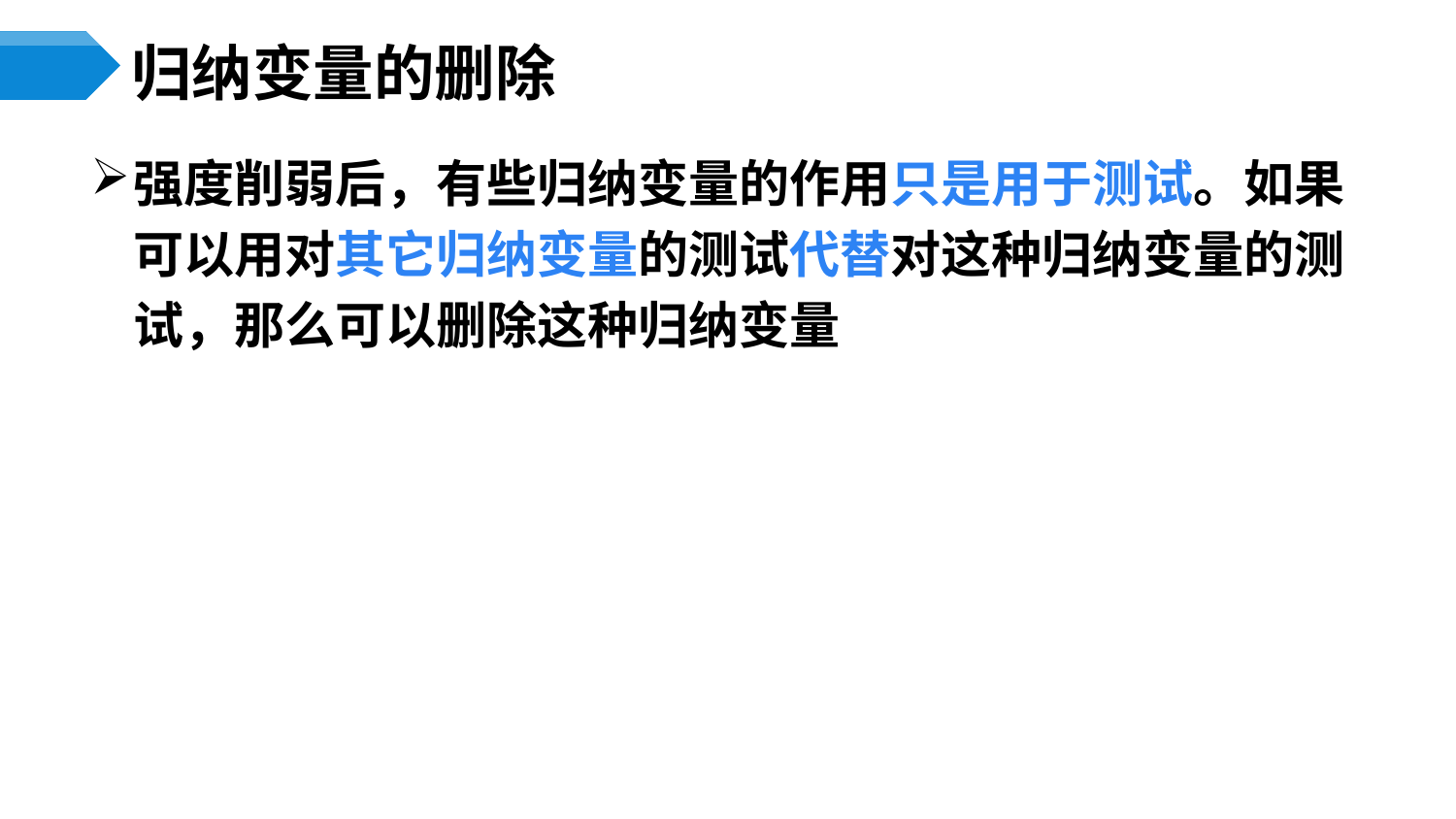

# 归纳变量的删除
强度削弱后，有些归纳变量的作用只是用于测试。如果可以用对其它归纳变量的测试代替对这种归纳变量的测试，那么可以删除这种归纳变量